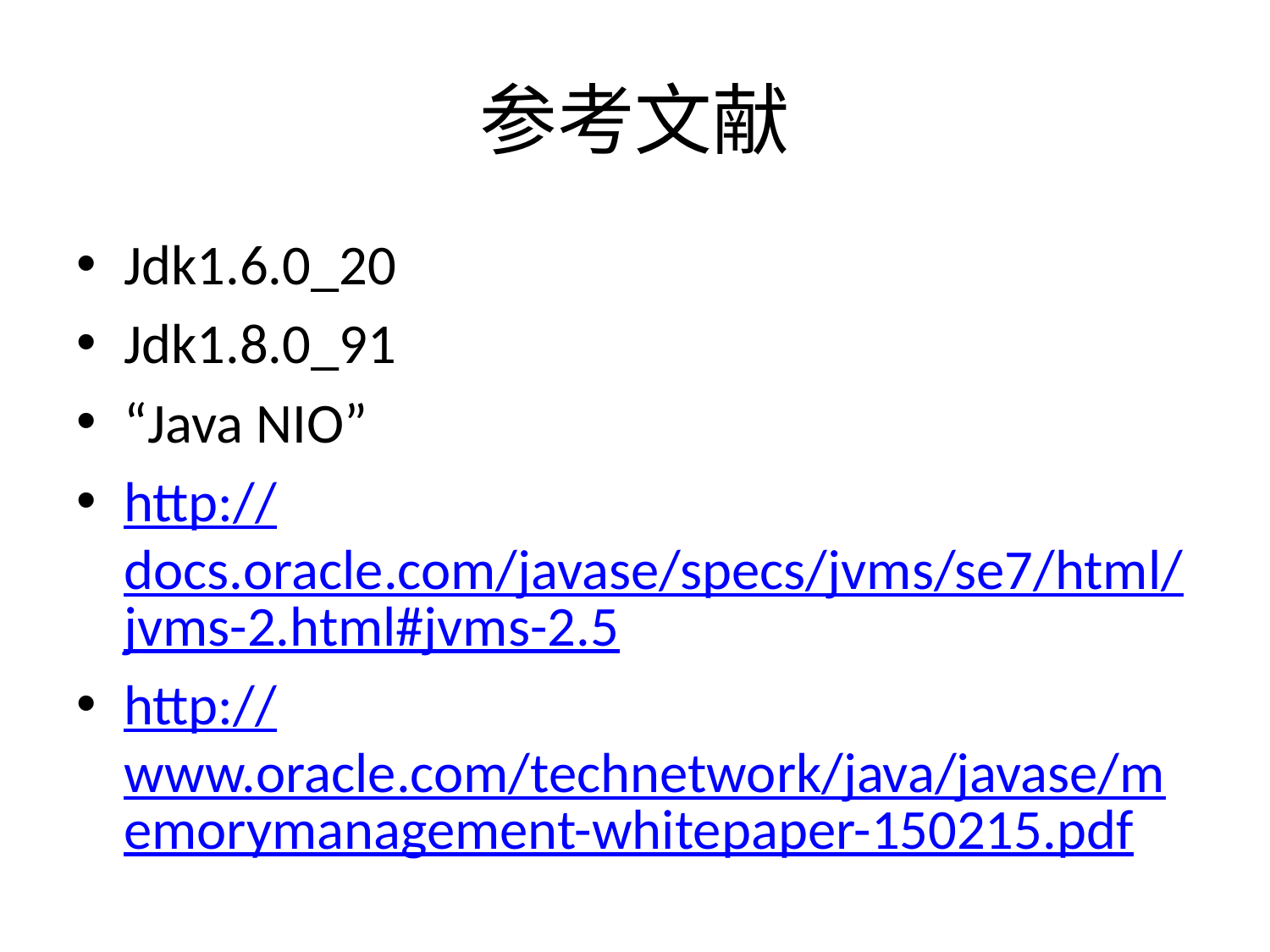

# 参考文献
Jdk1.6.0_20
Jdk1.8.0_91
“Java NIO”
http://docs.oracle.com/javase/specs/jvms/se7/html/jvms-2.html#jvms-2.5
http://www.oracle.com/technetwork/java/javase/memorymanagement-whitepaper-150215.pdf